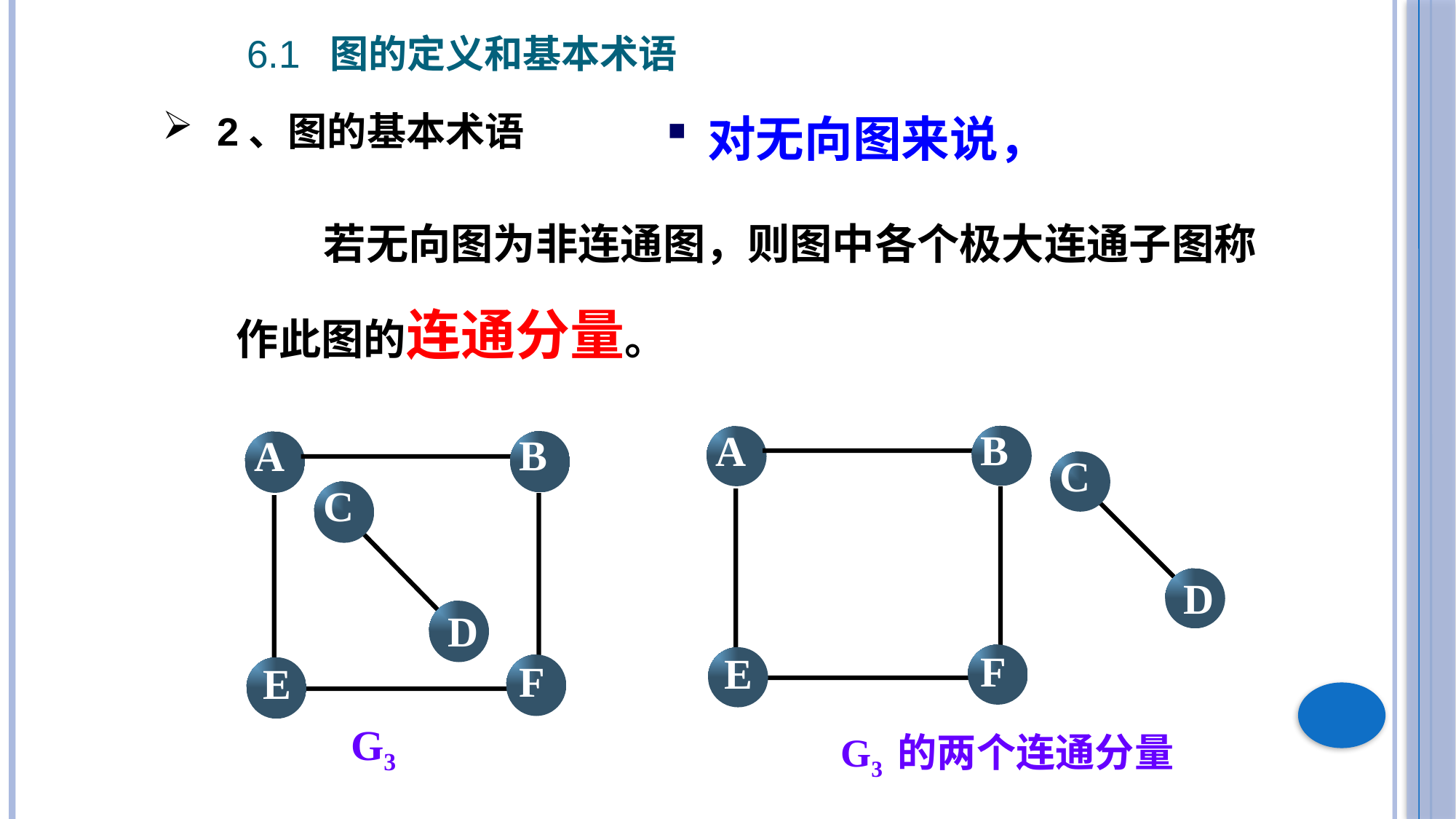

6.1  图的定义和基本术语
2、图的基本术语
对无向图来说，
        若无向图为非连通图，则图中各个极大连通子图称作此图的连通分量。

B
A

C

D

F
E

B
A

F
E

C

D

G3
G3 的两个连通分量